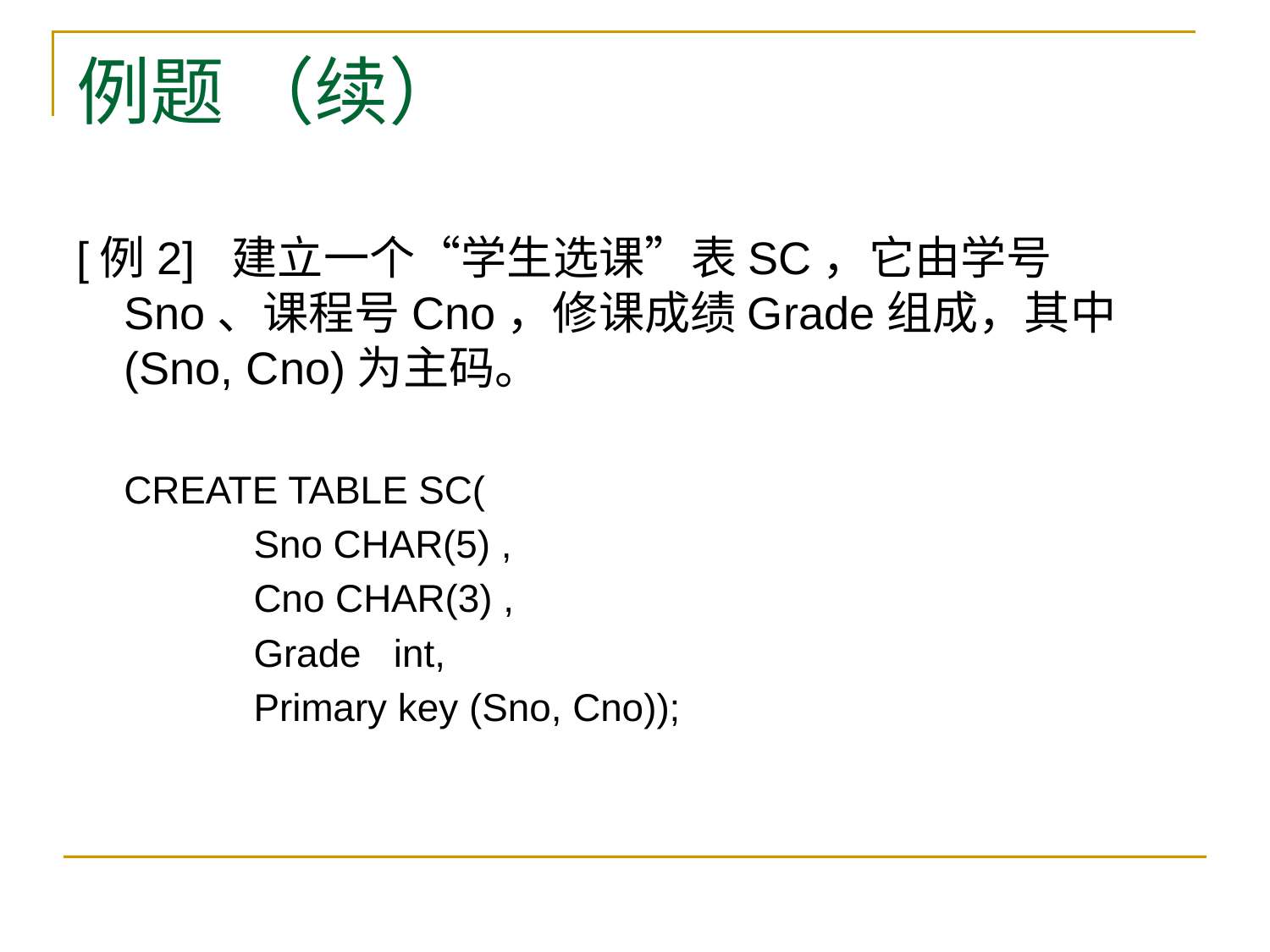

# 例题 （续）
[例2]  建立一个“学生选课”表SC，它由学号Sno、课程号Cno，修课成绩Grade组成，其中(Sno, Cno)为主码。

CREATE TABLE SC(
            Sno CHAR(5) ,
            Cno CHAR(3) ,
            Grade   int,
            Primary key (Sno, Cno));